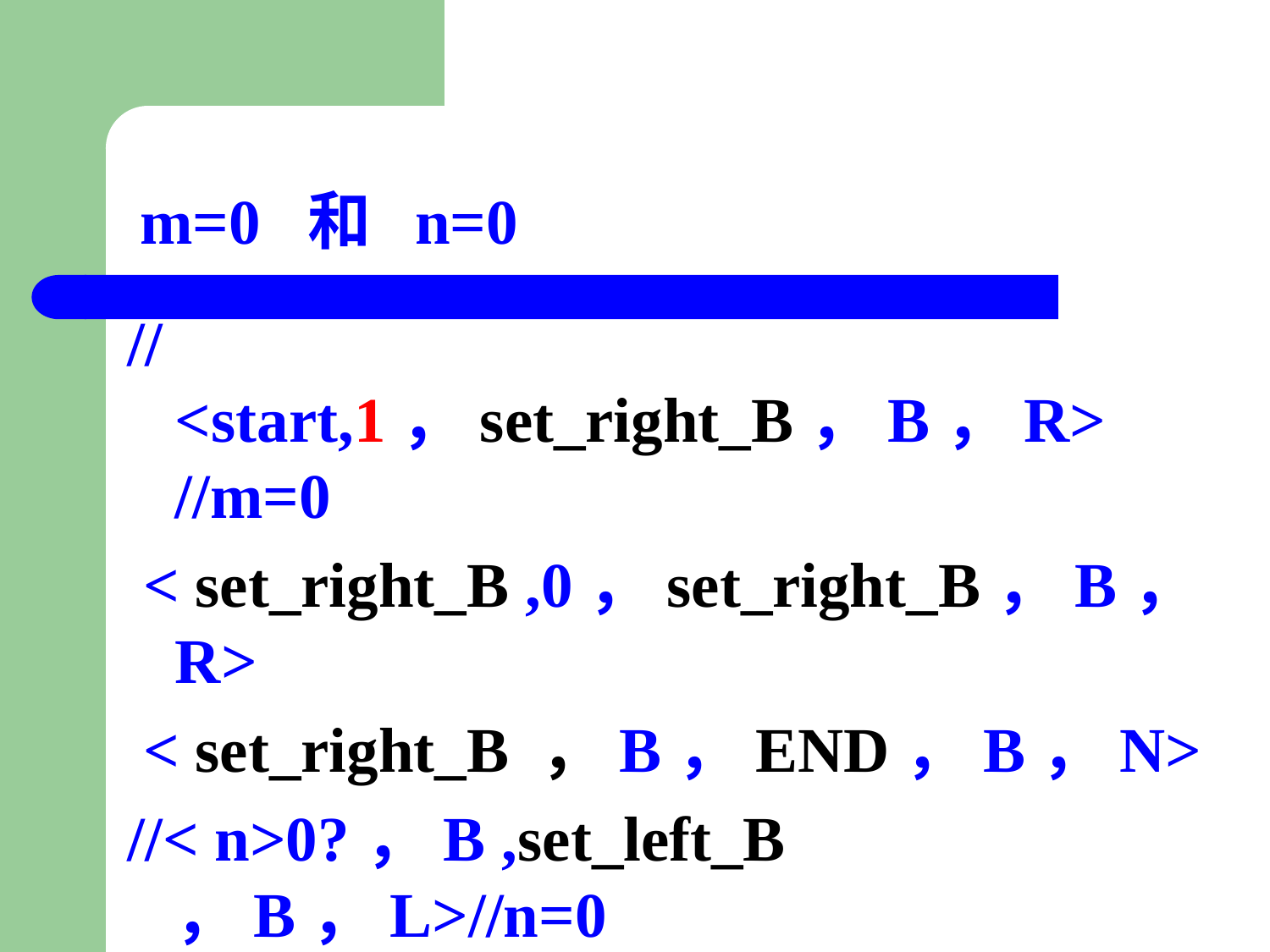

# m=0  和  n=0
// <start,1，set_right_B，B，R> //m=0
 < set_right_B ,0，set_right_B，B，R>
 < set_right_B ，B，END，B，N>
//< n>0?，B ,set_left_B ，B，L>//n=0
< set_left_B ，1 ,set_left_B ，B，L>
< set_left_B ，0 ,set_left_B ，B，L>
< set_left_B ， ├ ,END ， ├ ，N>